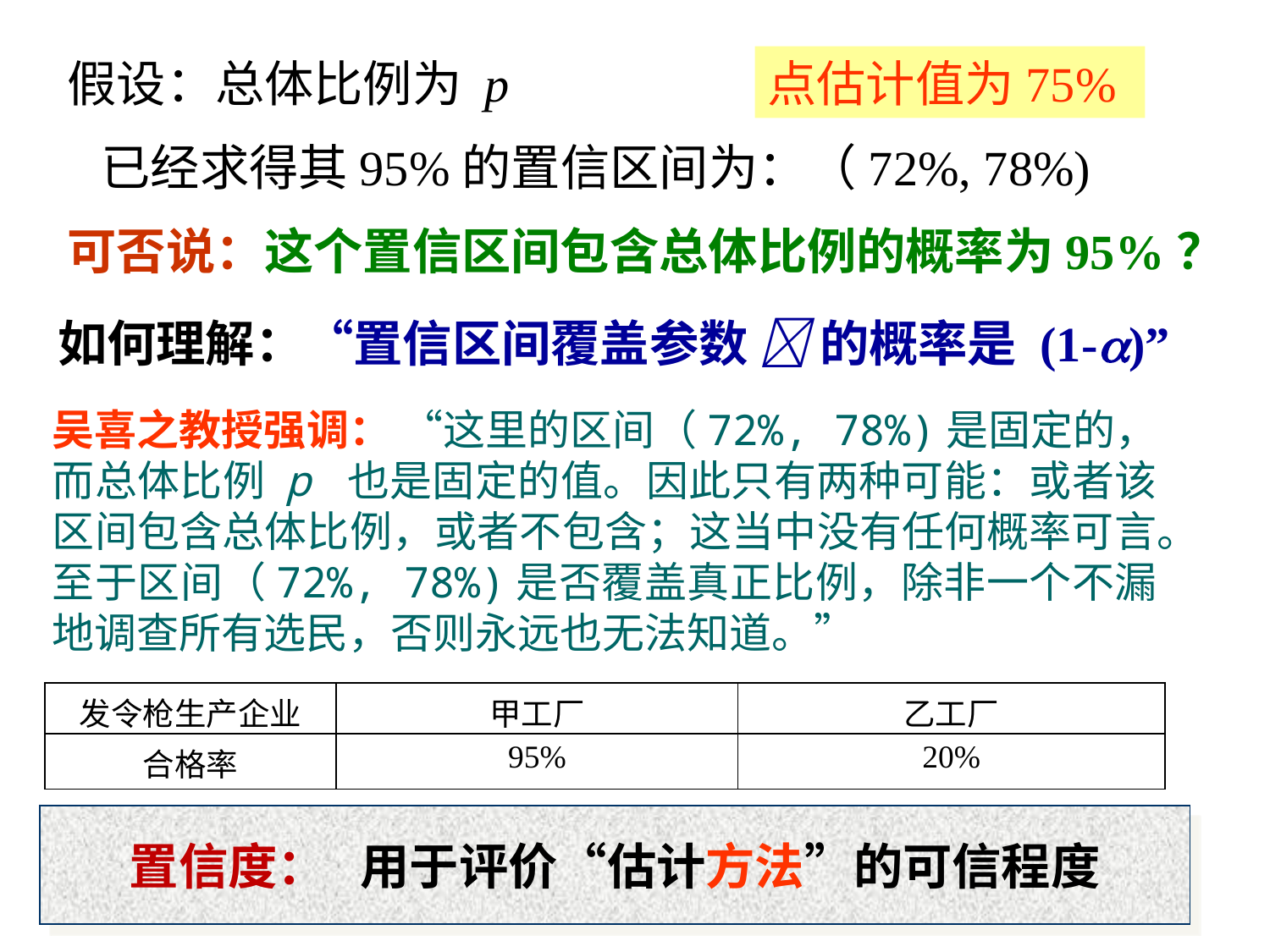

假设：总体比例为 p
  已经求得其95%的置信区间为：（72%, 78%)
可否说：这个置信区间包含总体比例的概率为95%？
点估计值为75%
如何理解：“置信区间覆盖参数 θ 的概率是 (1-α)”

吴喜之教授强调： “这里的区间（72%, 78%)是固定的，而总体比例 p 也是固定的值。因此只有两种可能：或者该区间包含总体比例，或者不包含；这当中没有任何概率可言。至于区间（72%, 78%)是否覆盖真正比例，除非一个不漏地调查所有选民，否则永远也无法知道。”
| 发令枪生产企业 | 甲工厂 | 乙工厂 |
| --- | --- | --- |
| 合格率 | 95% | 20% |

当你购买了一支发令枪后,它不是合格的，就是不合格的。
问题:  你会选择使用哪家工厂的产品? （IS9000）
置信度：   用于评价“估计方法”的可信程度